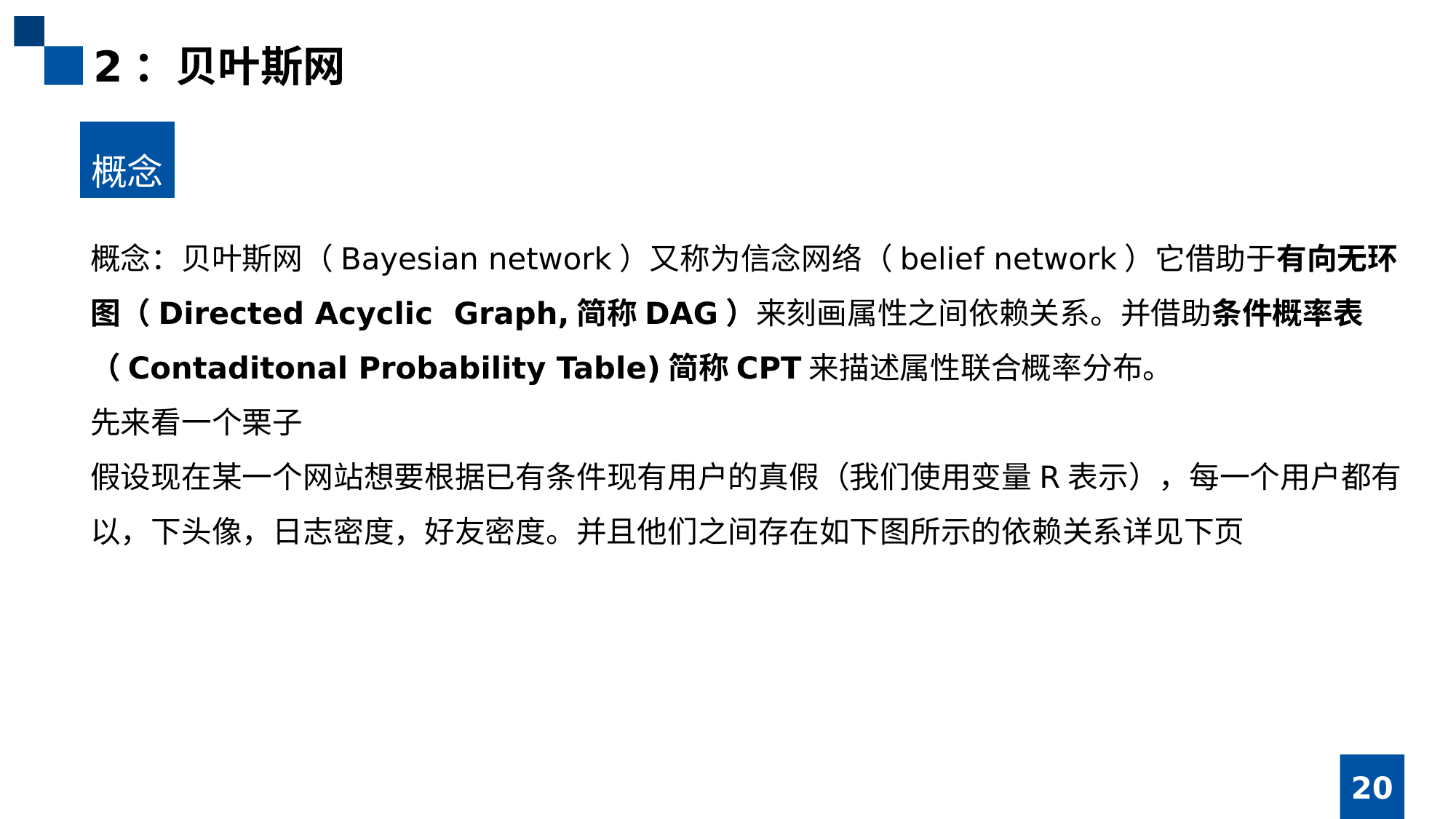

2：贝叶斯网
概念
概念：贝叶斯网（Bayesian network）又称为信念网络（belief network）它借助于有向无环图（Directed Acyclic  Graph,简称DAG）来刻画属性之间依赖关系。并借助条件概率表（Contaditonal Probability Table)简称CPT来描述属性联合概率分布。
先来看一个栗子
假设现在某一个网站想要根据已有条件现有用户的真假（我们使用变量R表示），每一个用户都有以，下头像，日志密度，好友密度。并且他们之间存在如下图所示的依赖关系详见下页

20